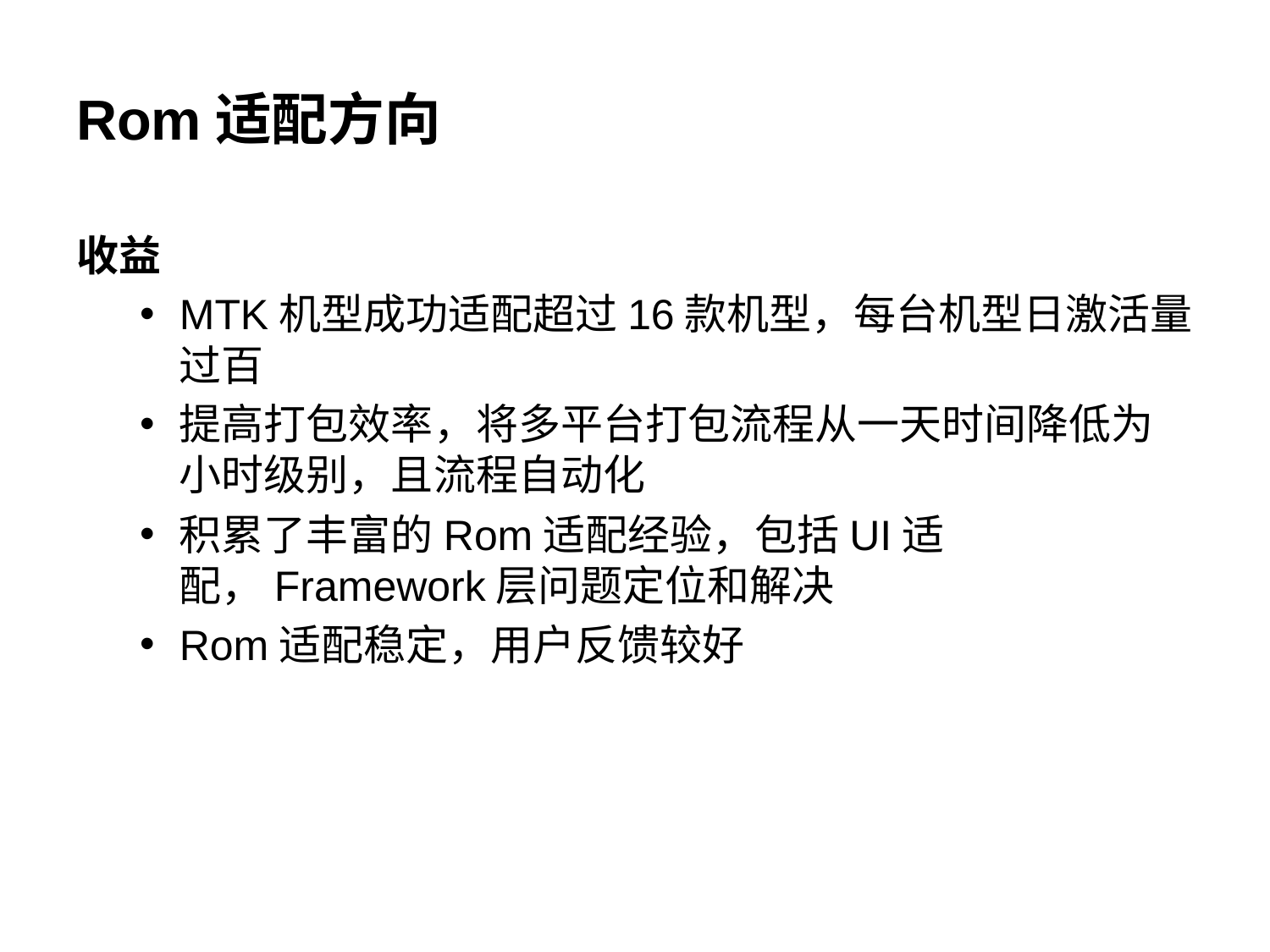

# Rom适配方向
收益
MTK机型成功适配超过16款机型，每台机型日激活量过百
提高打包效率，将多平台打包流程从一天时间降低为小时级别，且流程自动化
积累了丰富的Rom适配经验，包括UI适配，Framework层问题定位和解决
Rom适配稳定，用户反馈较好